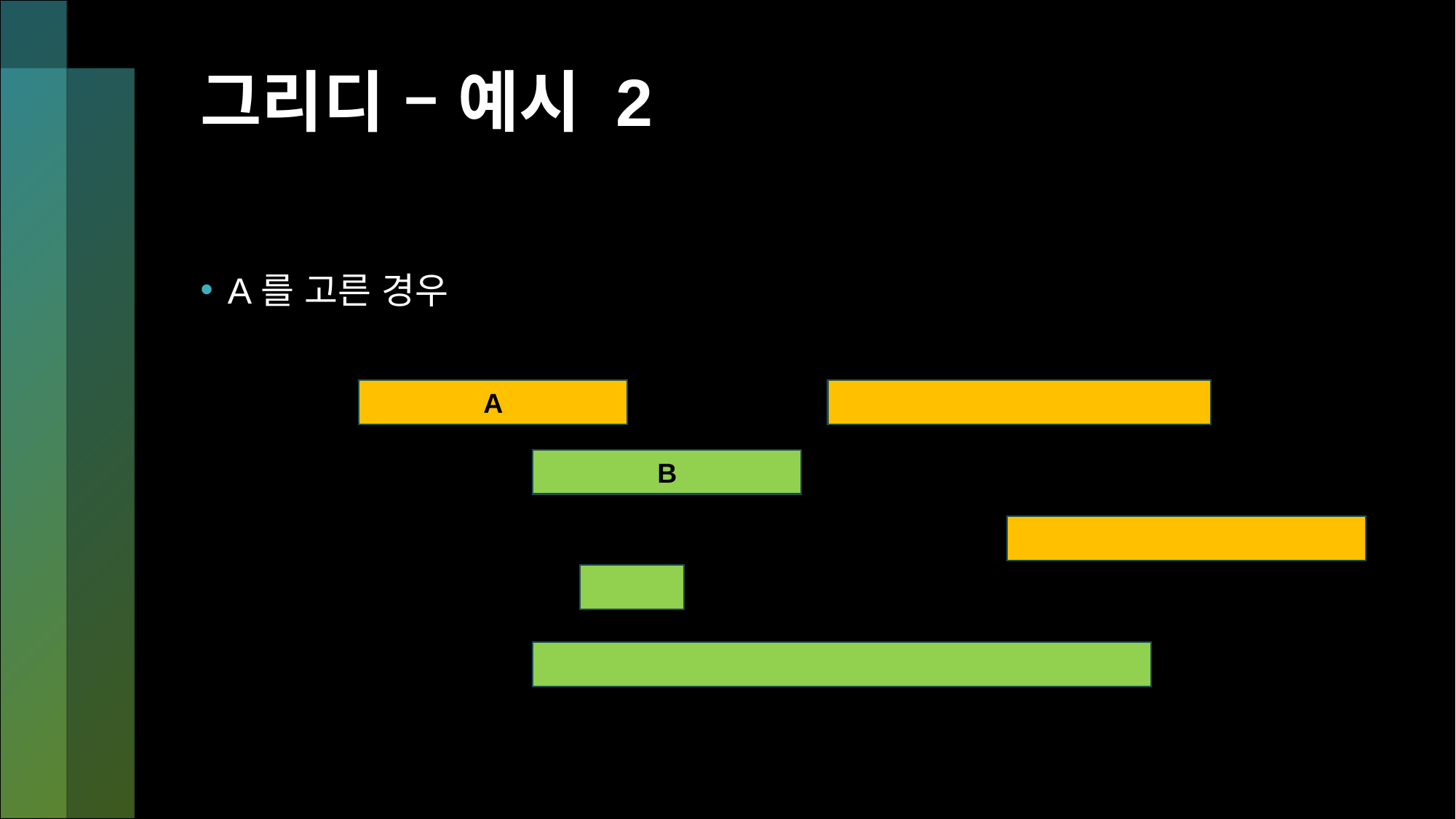

# 그리디 – 예시 2
A를 고른 경우

A
B